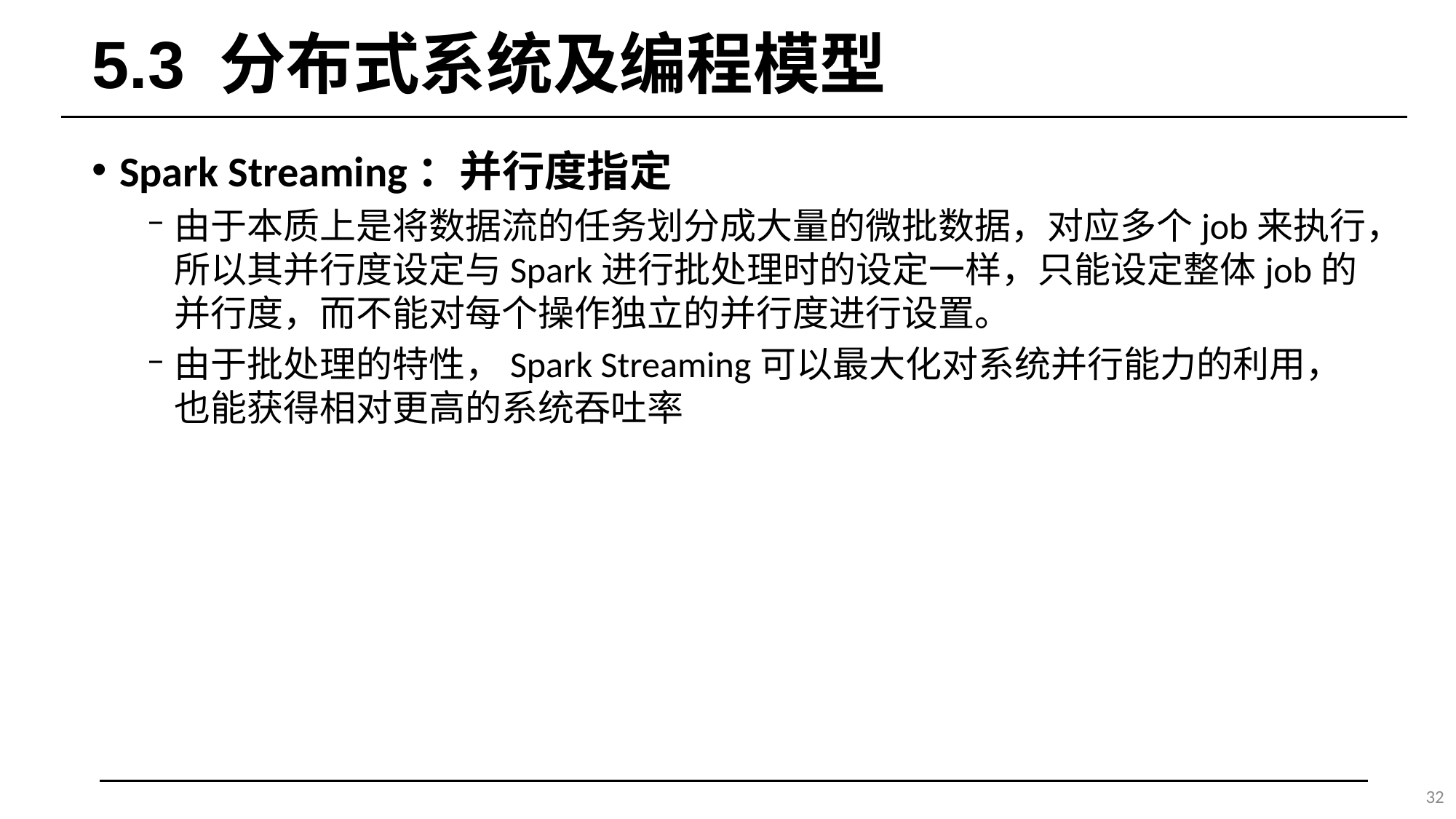

# 5.3 分布式系统及编程模型
Spark Streaming：并行度指定
由于本质上是将数据流的任务划分成大量的微批数据，对应多个job来执行，所以其并行度设定与Spark进行批处理时的设定一样，只能设定整体job的并行度，而不能对每个操作独立的并行度进行设置。
由于批处理的特性，Spark Streaming可以最大化对系统并行能力的利用，也能获得相对更高的系统吞吐率

32